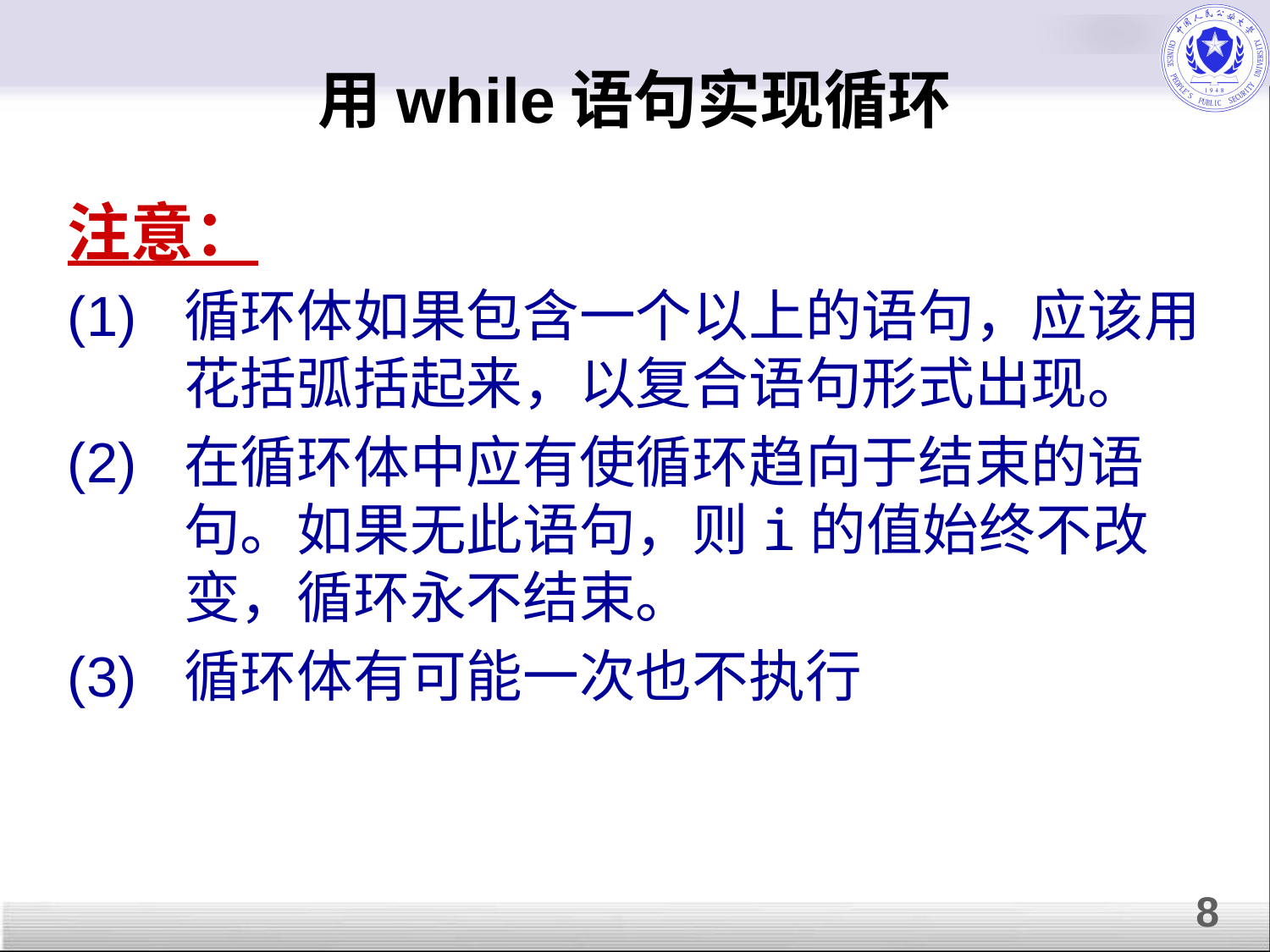

# 用while语句实现循环
注意：
循环体如果包含一个以上的语句，应该用花括弧括起来，以复合语句形式出现。
在循环体中应有使循环趋向于结束的语句。如果无此语句，则i的值始终不改变，循环永不结束。
循环体有可能一次也不执行